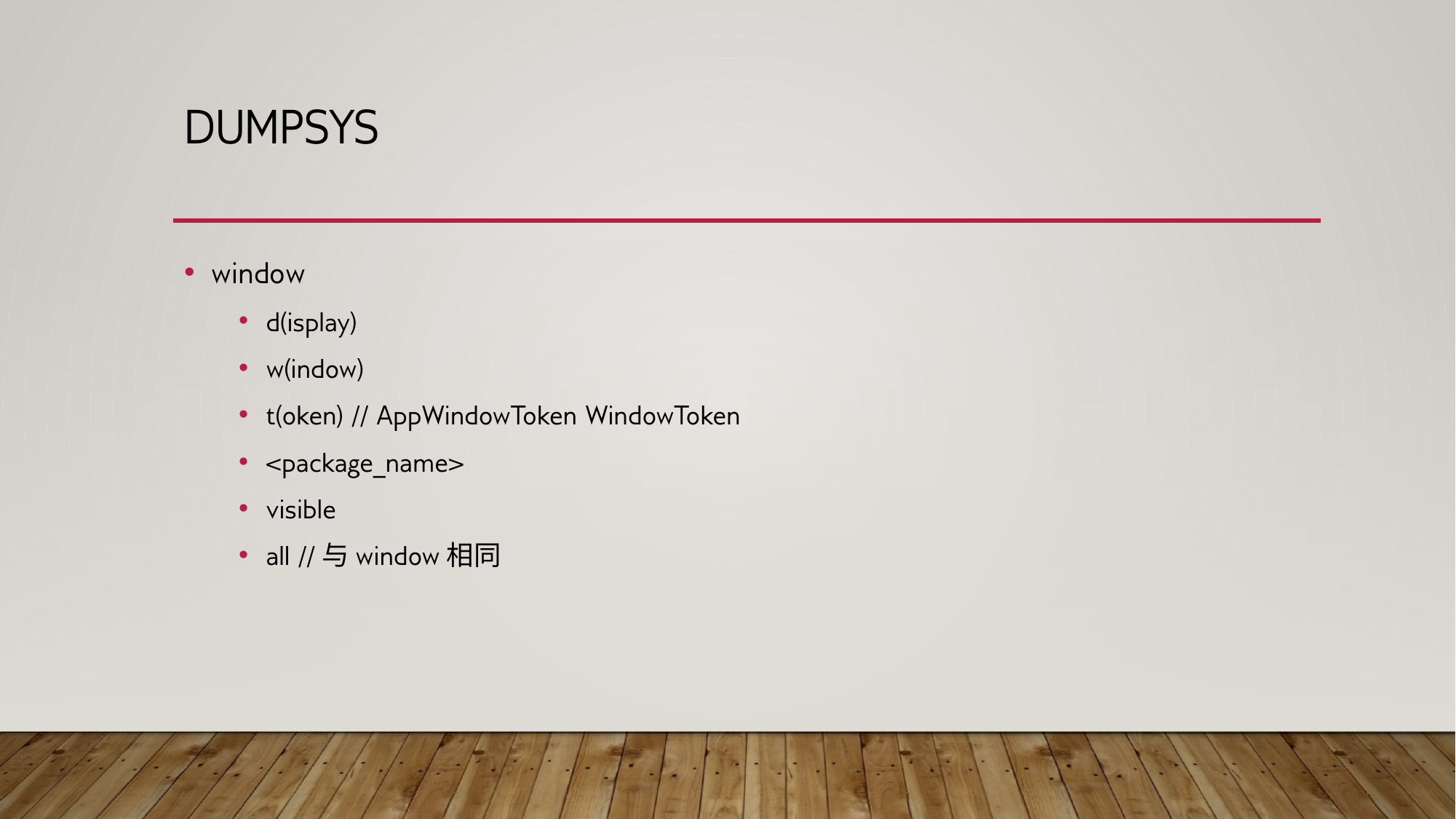

# dumpsys
window
d(isplay)
w(indow)
t(oken) // AppWindowToken WindowToken
<package_name>
visible
all //与window相同